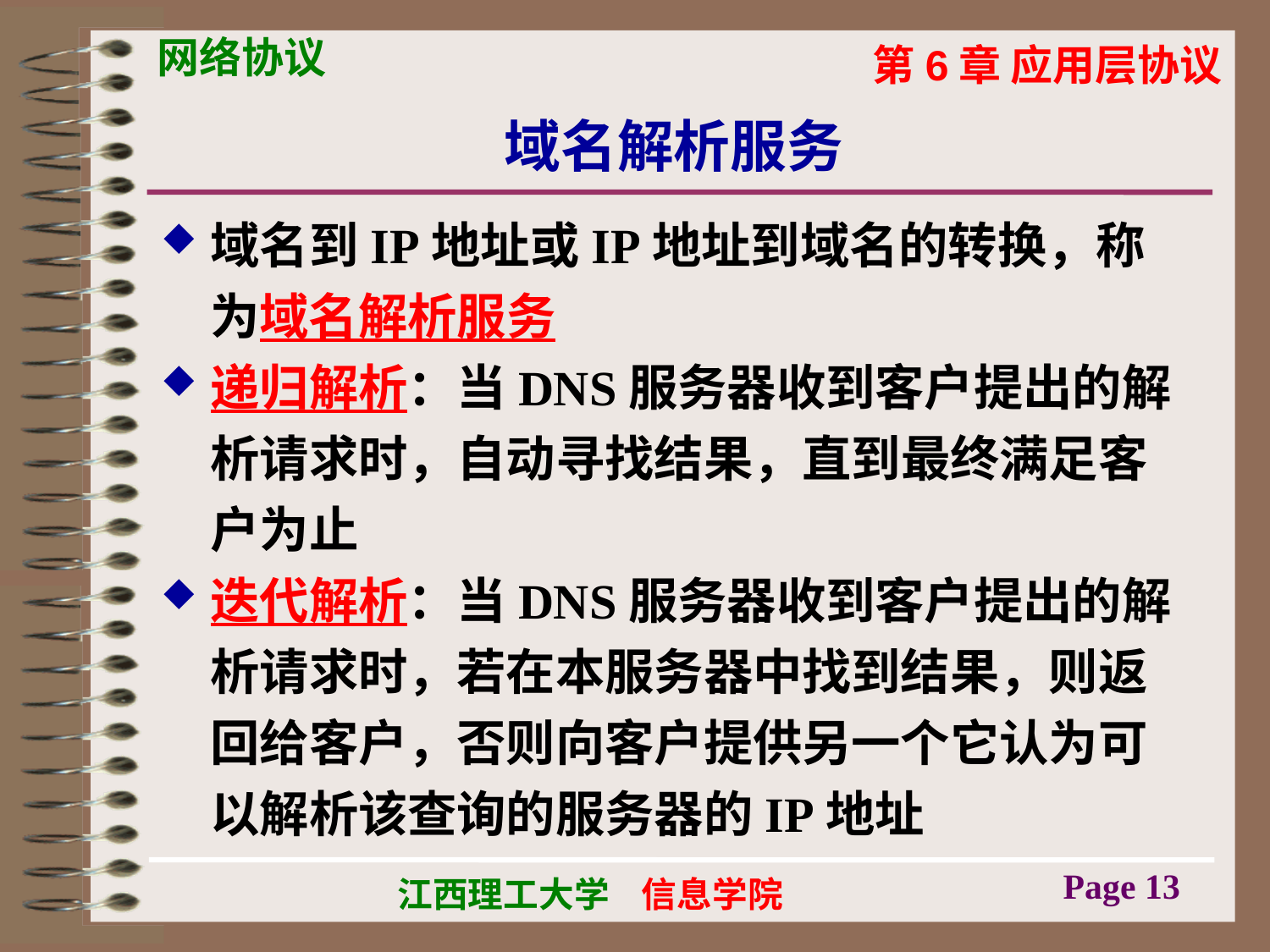

# 域名解析服务
域名到IP地址或IP地址到域名的转换，称为域名解析服务
递归解析：当DNS服务器收到客户提出的解析请求时，自动寻找结果，直到最终满足客户为止
迭代解析：当DNS服务器收到客户提出的解析请求时，若在本服务器中找到结果，则返回给客户，否则向客户提供另一个它认为可以解析该查询的服务器的IP地址
Page 13